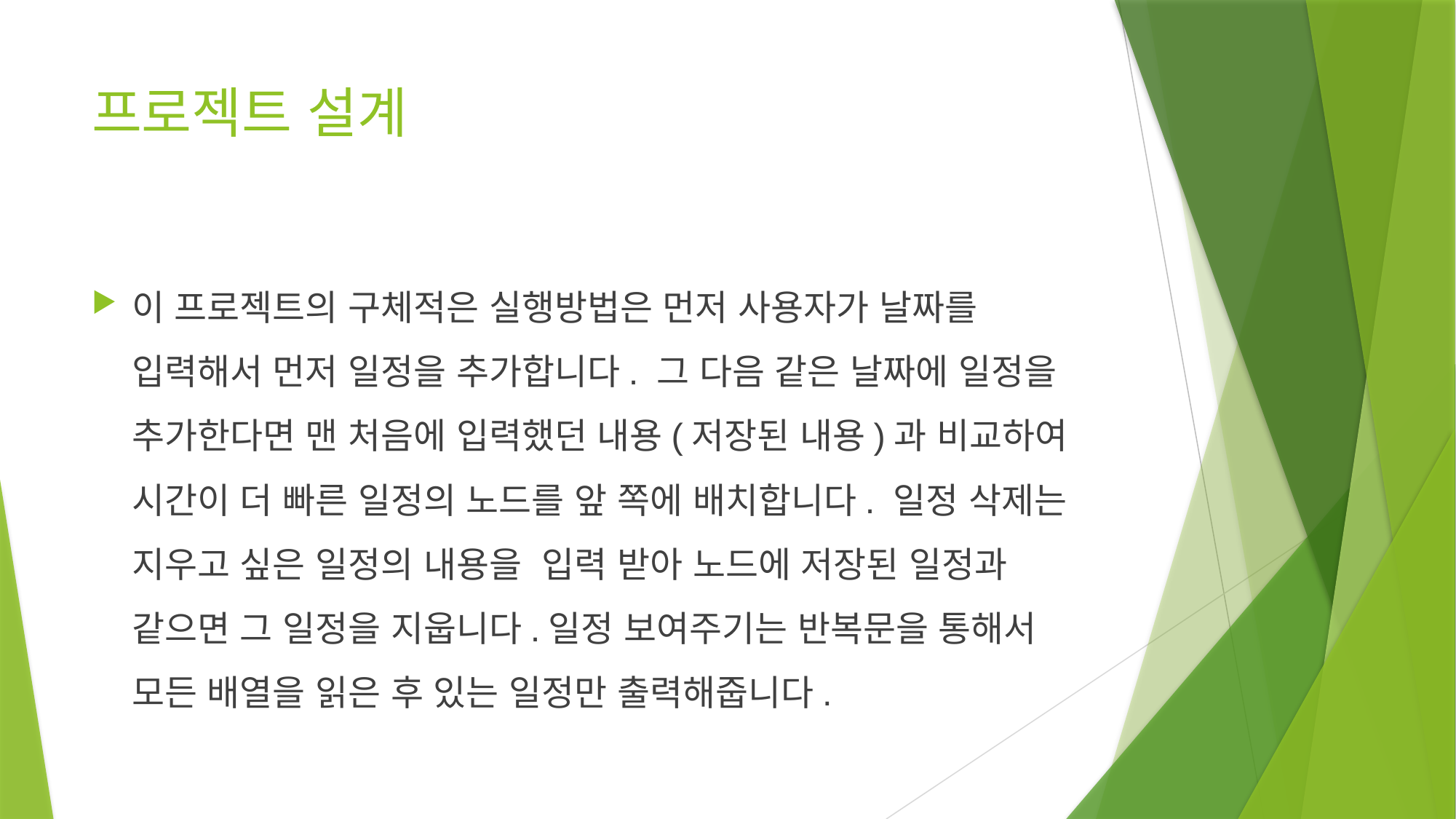

# 프로젝트 설계
이 프로젝트의 구체적은 실행방법은 먼저 사용자가 날짜를 입력해서 먼저 일정을 추가합니다. 그 다음 같은 날짜에 일정을 추가한다면 맨 처음에 입력했던 내용(저장된 내용)과 비교하여 시간이 더 빠른 일정의 노드를 앞 쪽에 배치합니다. 일정 삭제는 지우고 싶은 일정의 내용을  입력 받아 노드에 저장된 일정과 같으면 그 일정을 지웁니다.일정 보여주기는 반복문을 통해서 모든 배열을 읽은 후 있는 일정만 출력해줍니다.